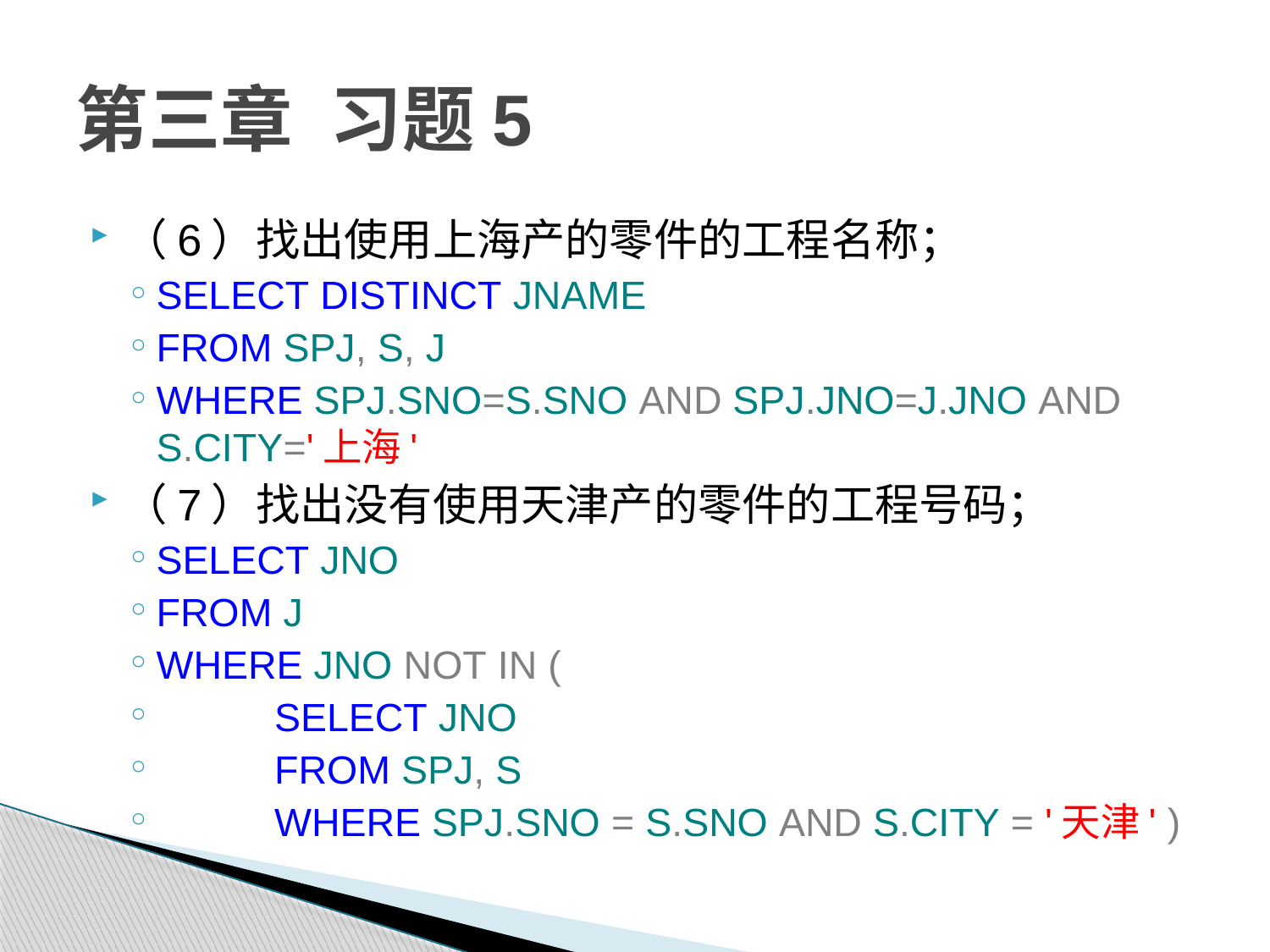

# 第三章	习题5
（6）找出使用上海产的零件的工程名称；
SELECT DISTINCT JNAME
FROM SPJ, S, J
WHERE SPJ.SNO=S.SNO AND SPJ.JNO=J.JNO AND S.CITY='上海'
（7）找出没有使用天津产的零件的工程号码；
SELECT JNO
FROM J
WHERE JNO NOT IN (
	SELECT JNO
	FROM SPJ, S
	WHERE SPJ.SNO = S.SNO AND S.CITY = '天津' )